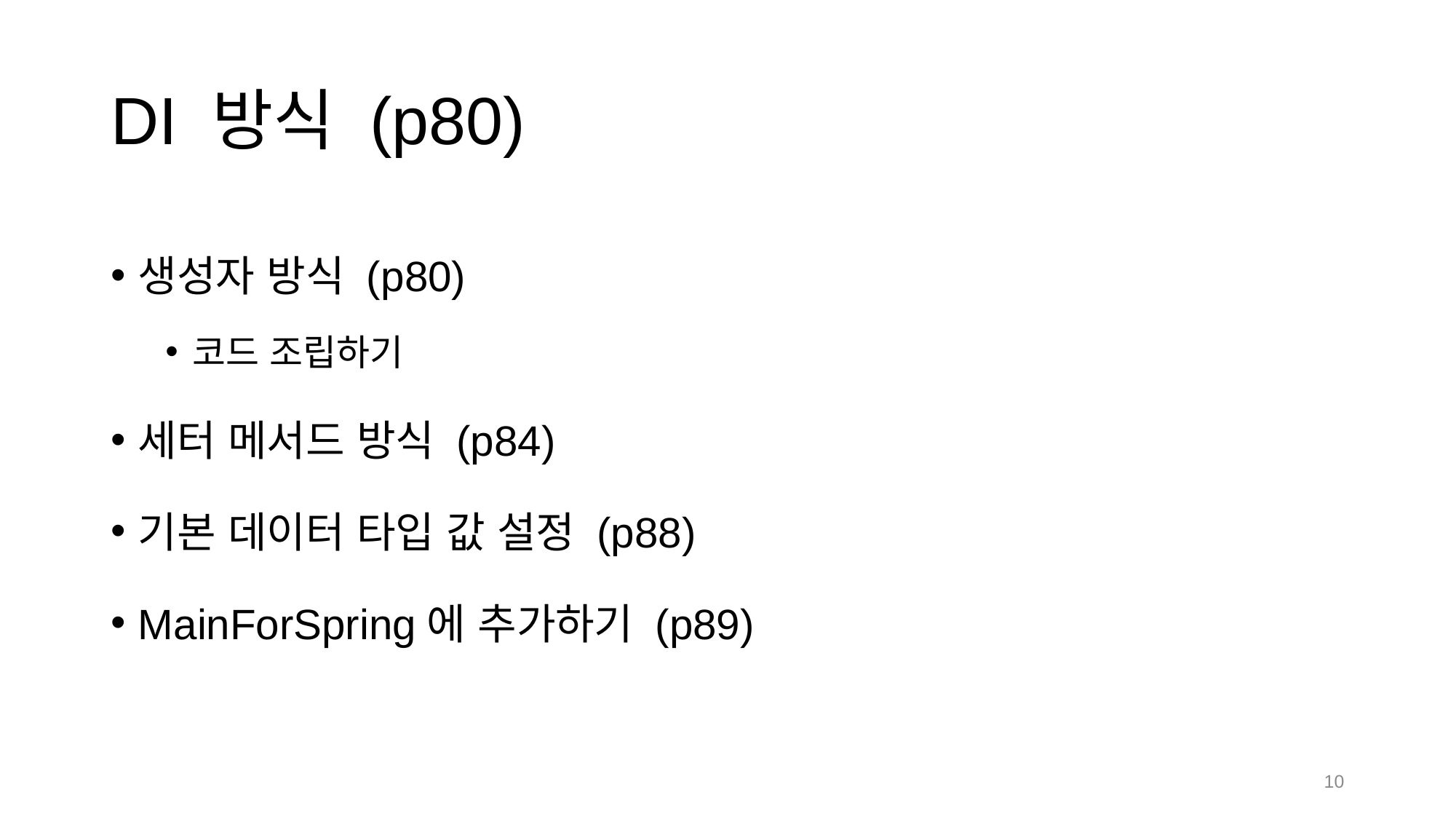

# DI 방식 (p80)
생성자 방식 (p80)
코드 조립하기
세터 메서드 방식 (p84)
기본 데이터 타입 값 설정 (p88)
MainForSpring에 추가하기 (p89)

10